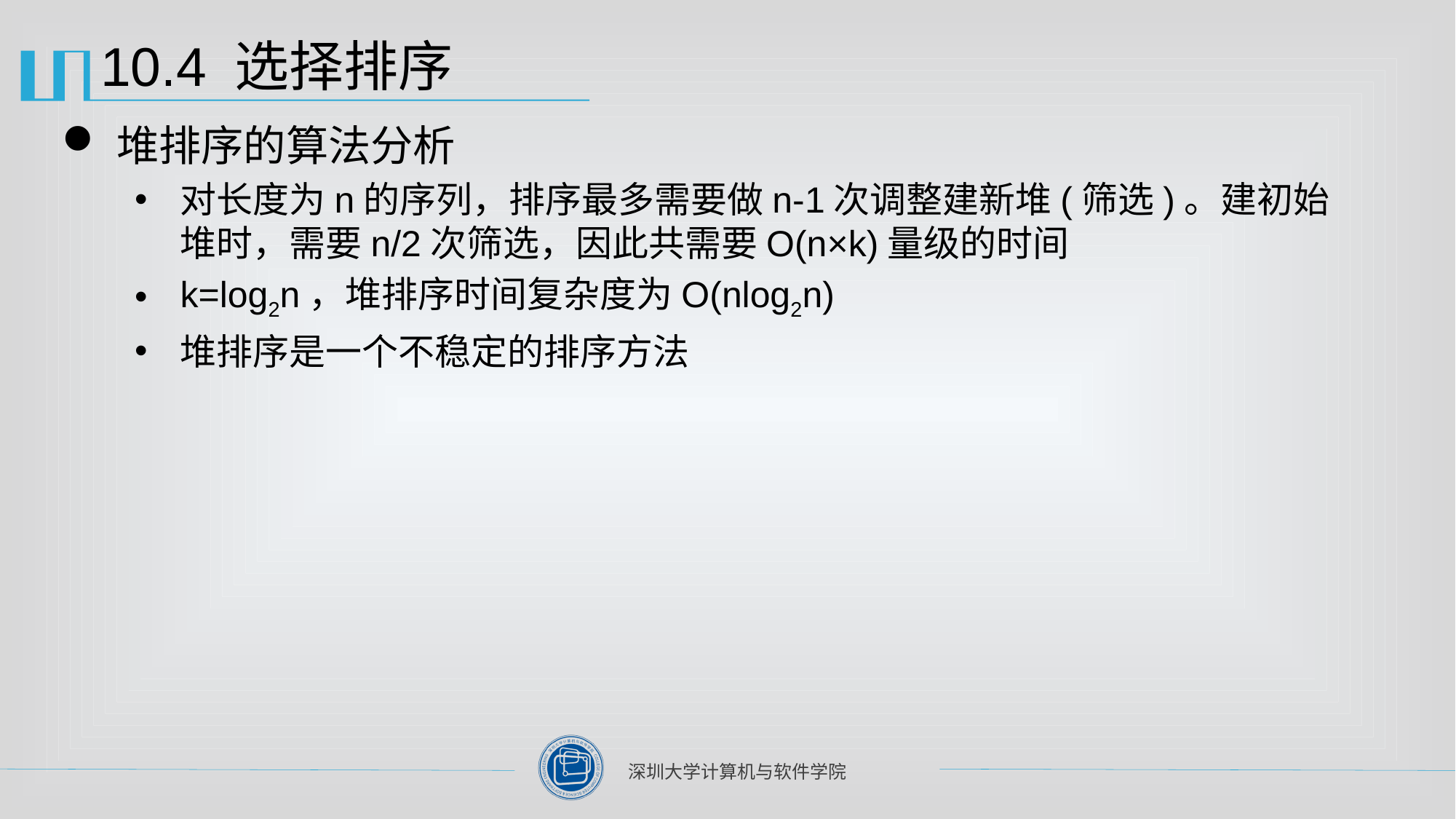

# 10.4 选择排序
堆排序的算法分析
对长度为n的序列，排序最多需要做n-1次调整建新堆(筛选)。建初始堆时，需要n/2次筛选，因此共需要O(n×k)量级的时间
k=log2n，堆排序时间复杂度为O(nlog2n)
堆排序是一个不稳定的排序方法

75